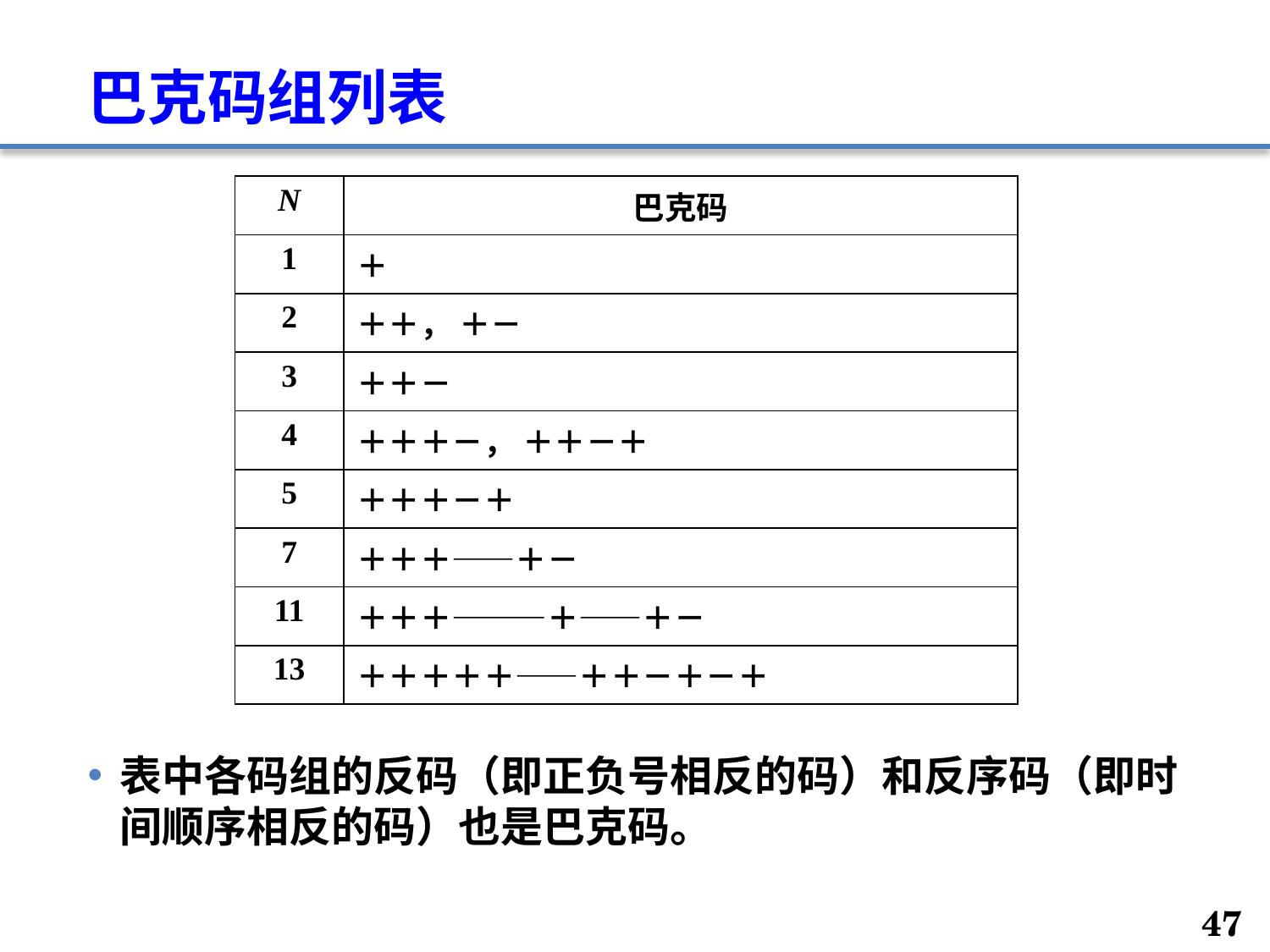

# 巴克码组列表

表中各码组的反码（即正负号相反的码）和反序码（即时间顺序相反的码）也是巴克码。
| N | 巴克码 |
| --- | --- |
| 1 | ＋ |
| 2 | ＋＋， ＋－ |
| 3 | ＋＋－ |
| 4 | ＋＋＋－， ＋＋－＋ |
| 5 | ＋＋＋－＋ |
| 7 | ＋＋＋――＋－ |
| 11 | ＋＋＋―――＋――＋－ |
| 13 | ＋＋＋＋＋――＋＋－＋－＋ |
47